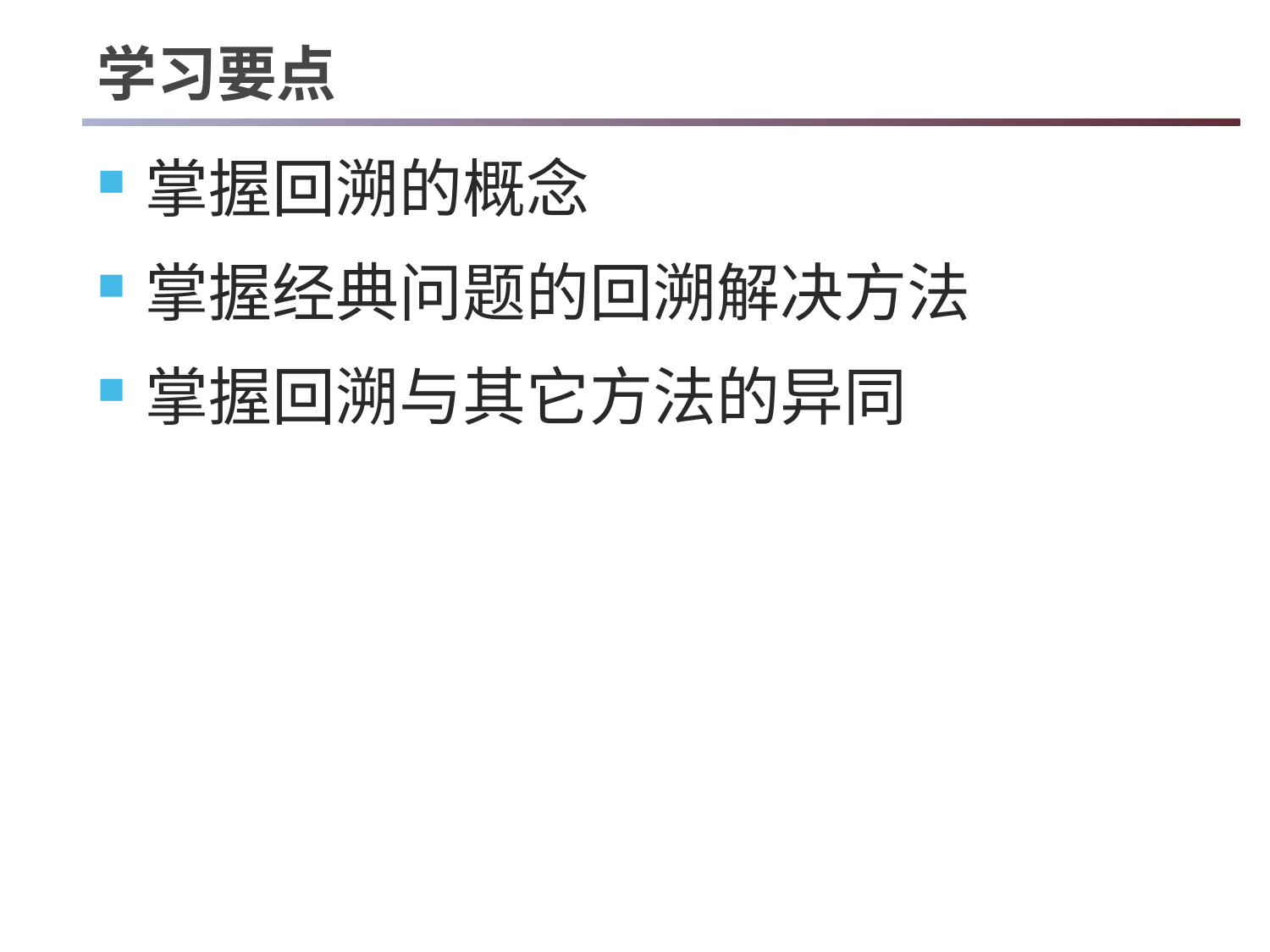

# 学习要点
掌握回溯的概念
掌握经典问题的回溯解决方法
掌握回溯与其它方法的异同